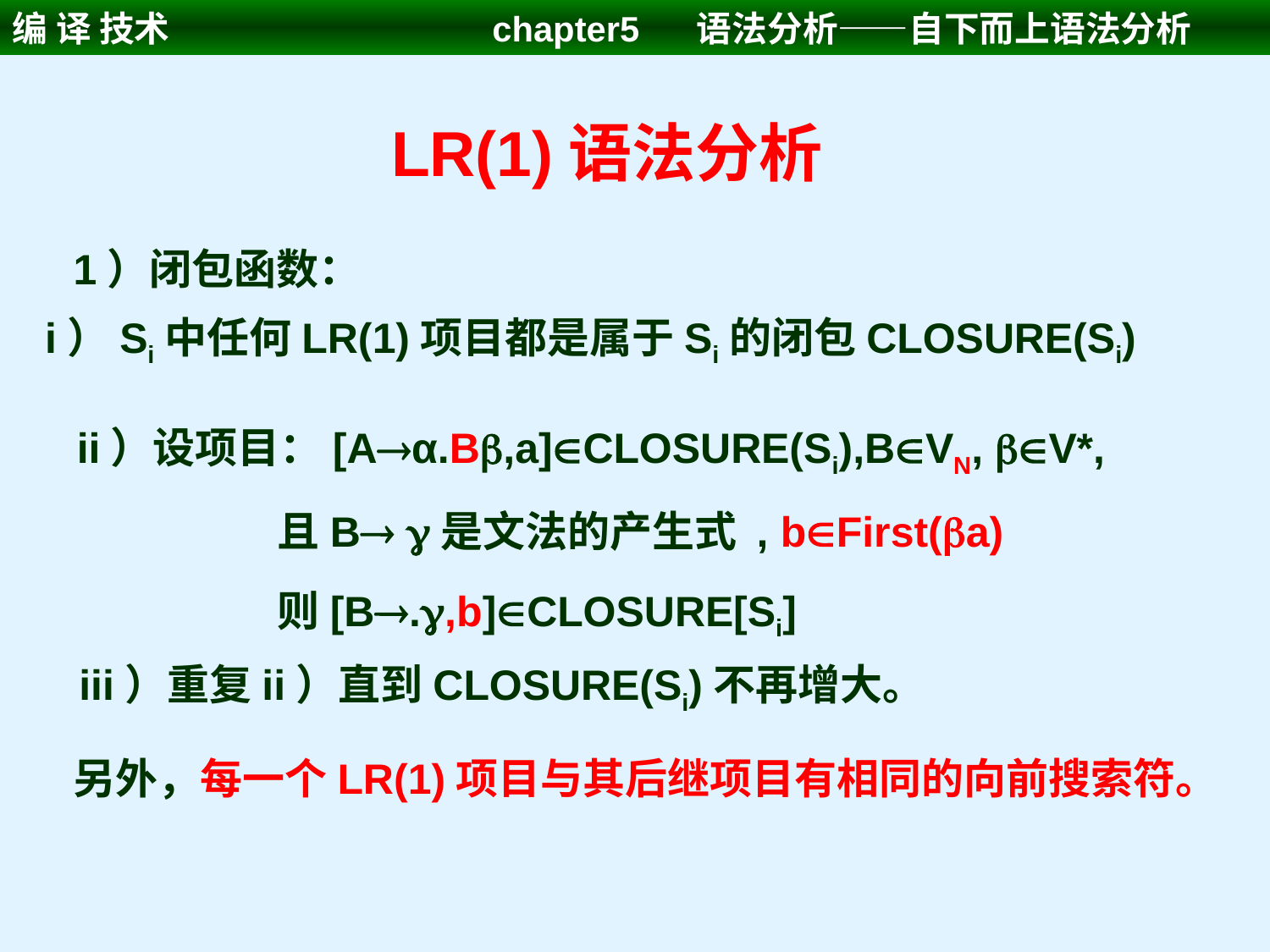

LR(1)语法分析
1）闭包函数：
i）Si中任何LR(1)项目都是属于Si的闭包CLOSURE(Si)
ii）设项目：[A→α.Bβ,a]∈CLOSURE(Si),B∈VN, β∈V*,
                    且B→ γ是文法的产生式 , b∈First(βa)
                    则[B→.γ,b]∈CLOSURE[Si]
iii）重复ii）直到CLOSURE(Si)不再增大。
另外，每一个LR(1)项目与其后继项目有相同的向前搜索符。